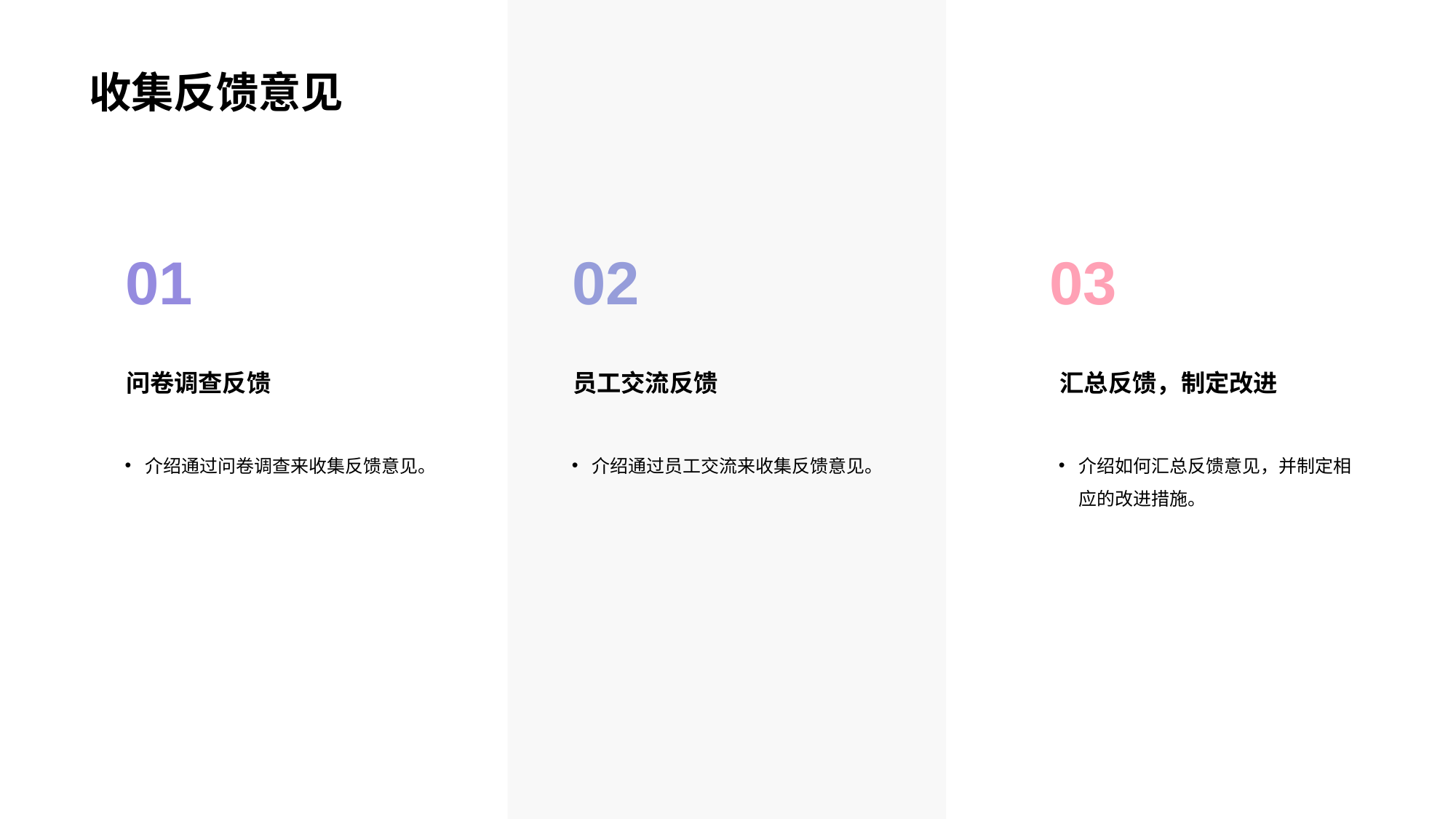

收集反馈意见

01
02
员工交流反馈
介绍通过员工交流来收集反馈意见。
03
问卷调查反馈
汇总反馈，制定改进
介绍通过问卷调查来收集反馈意见。
介绍如何汇总反馈意见，并制定相应的改进措施。